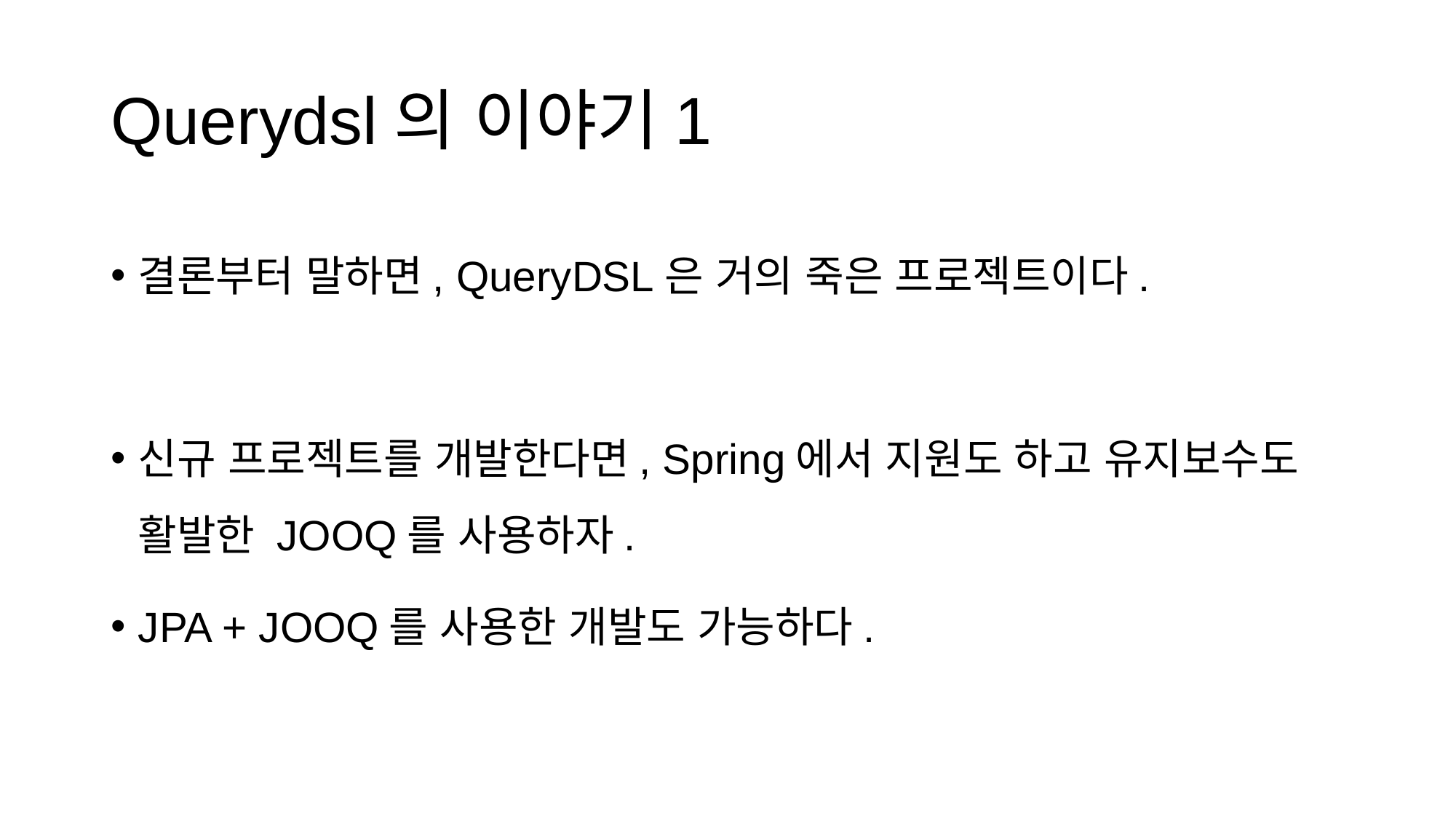

# Querydsl의 이야기1
결론부터 말하면, QueryDSL은 거의 죽은 프로젝트이다.

신규 프로젝트를 개발한다면, Spring에서 지원도 하고 유지보수도 활발한 JOOQ를 사용하자.
JPA + JOOQ를 사용한 개발도 가능하다.